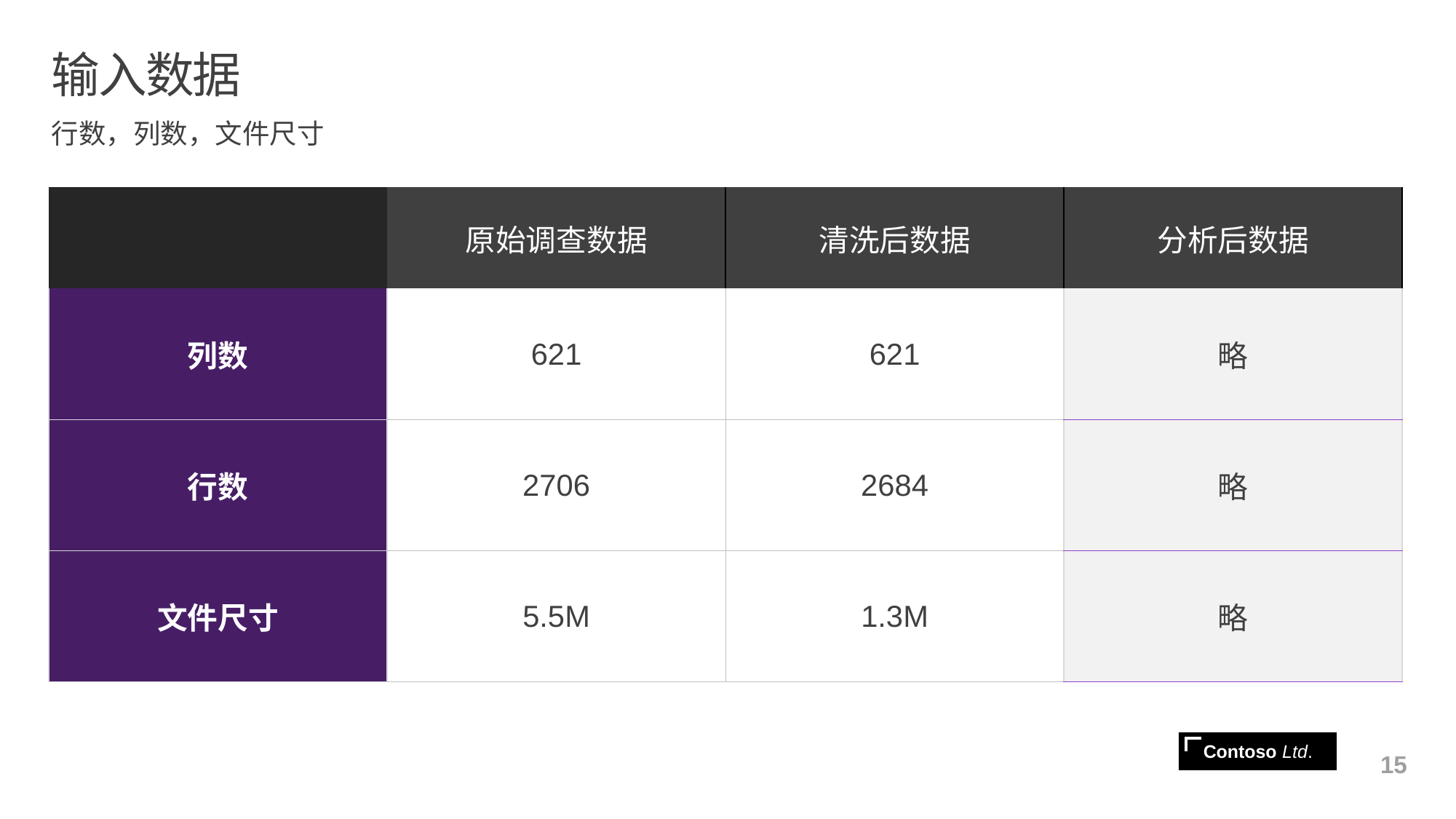

# 输入数据
行数，列数，文件尺寸
|  | 原始调查数据 | 清洗后数据 | 分析后数据 |
| --- | --- | --- | --- |
| 列数 | 621 | 621 | 略 |
| 行数 | 2706 | 2684 | 略 |
| 文件尺寸 | 5.5M | 1.3M | 略 |
15